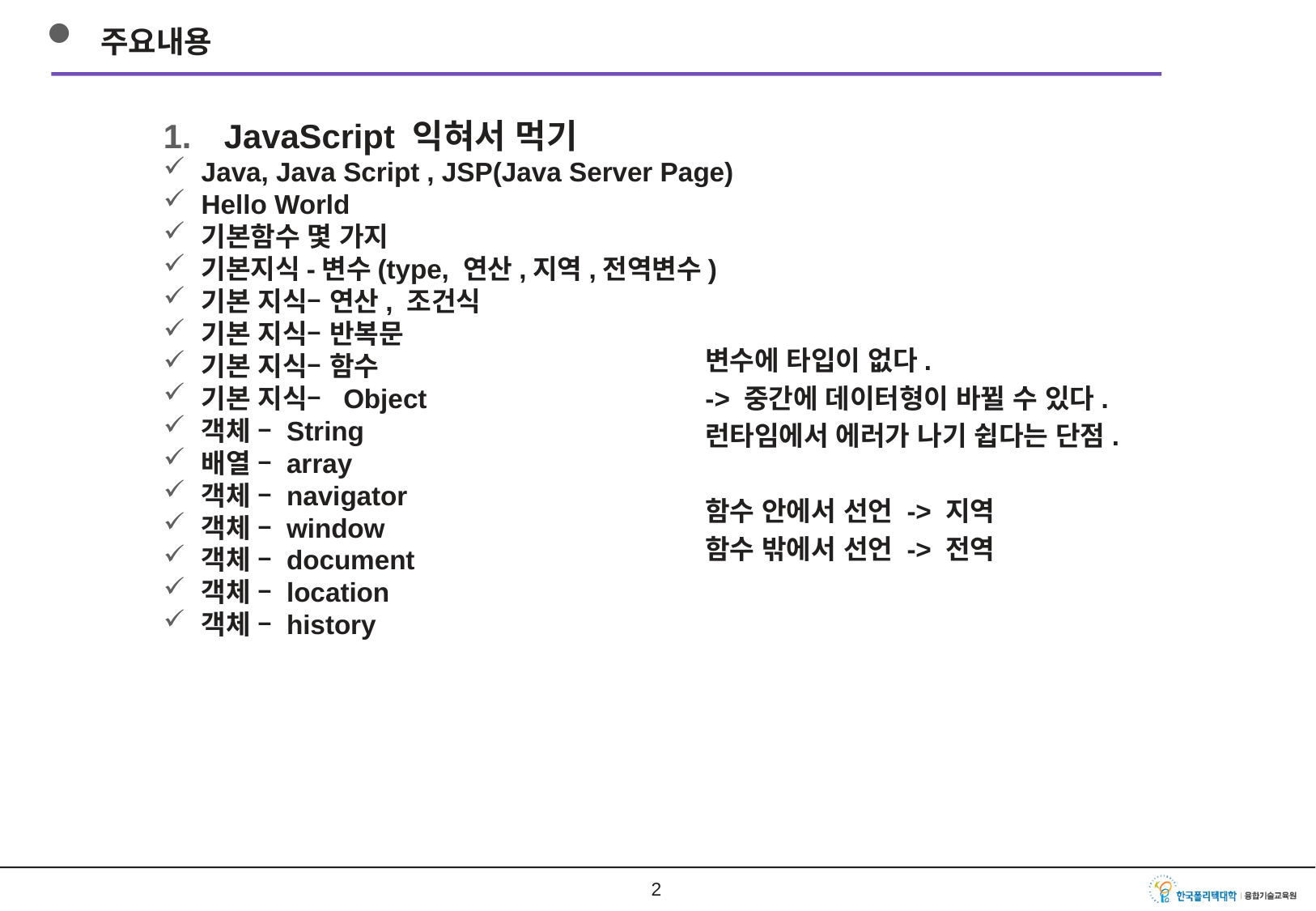

주요내용
JavaScript 익혀서 먹기
Java, Java Script , JSP(Java Server Page)
Hello World
기본함수 몇 가지
기본지식-변수(type, 연산,지역,전역변수)
기본 지식– 연산, 조건식
기본 지식– 반복문
기본 지식– 함수
기본 지식–  Object
객체 – String
배열 – array
객체 – navigator
객체 – window
객체 – document
객체 – location
객체 – history
변수에 타입이 없다.
-> 중간에 데이터형이 바뀔 수 있다.
런타임에서 에러가 나기 쉽다는 단점.

함수 안에서 선언 -> 지역
함수 밖에서 선언 -> 전역
2